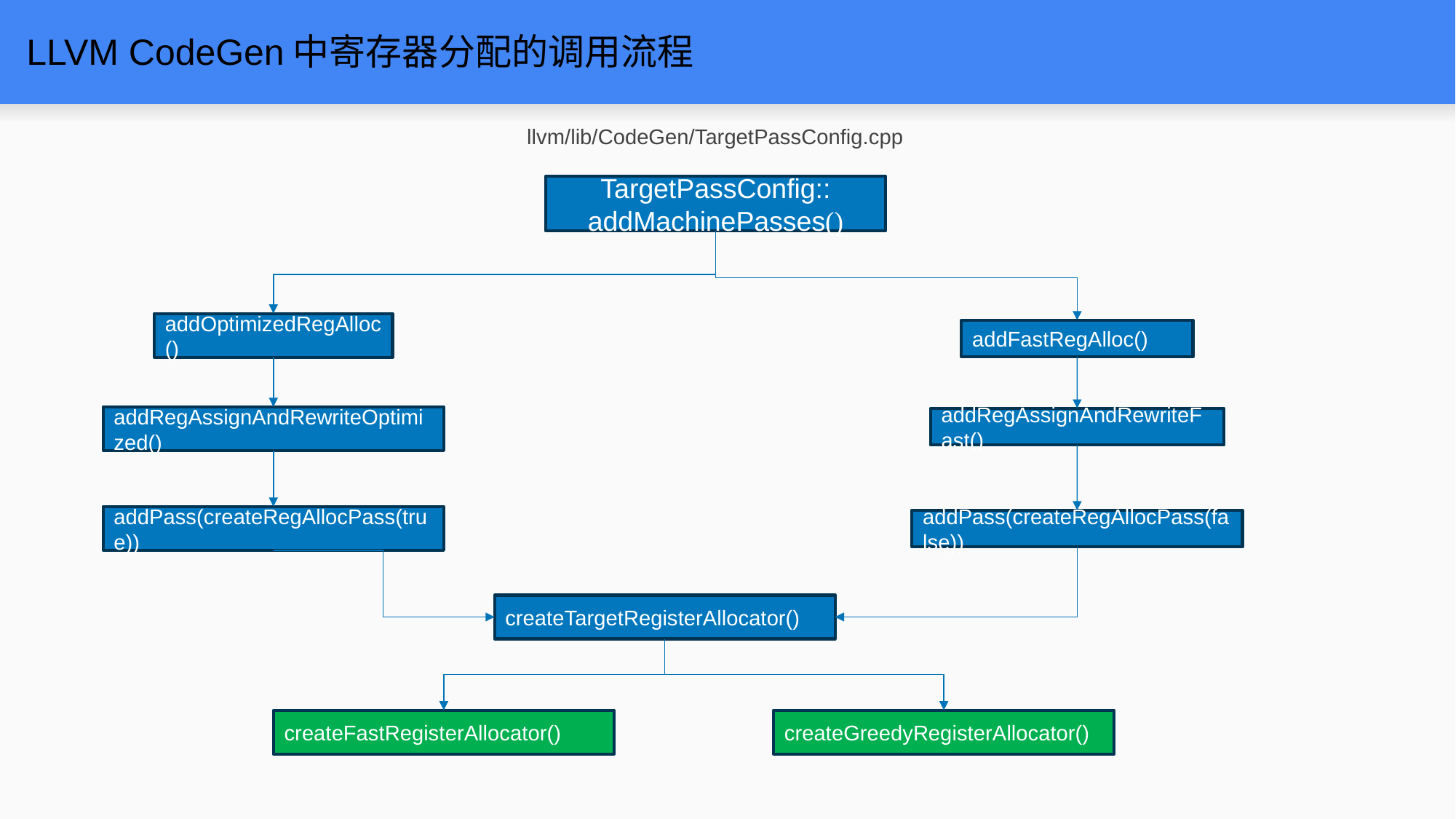

# LLVM CodeGen中寄存器分配的调用流程
llvm/lib/CodeGen/TargetPassConfig.cpp
TargetPassConfig::
addMachinePasses()
addOptimizedRegAlloc()
addFastRegAlloc()
addRegAssignAndRewriteOptimized()
addRegAssignAndRewriteFast()
addPass(createRegAllocPass(true))
addPass(createRegAllocPass(false))
createTargetRegisterAllocator()
createFastRegisterAllocator()
createGreedyRegisterAllocator()